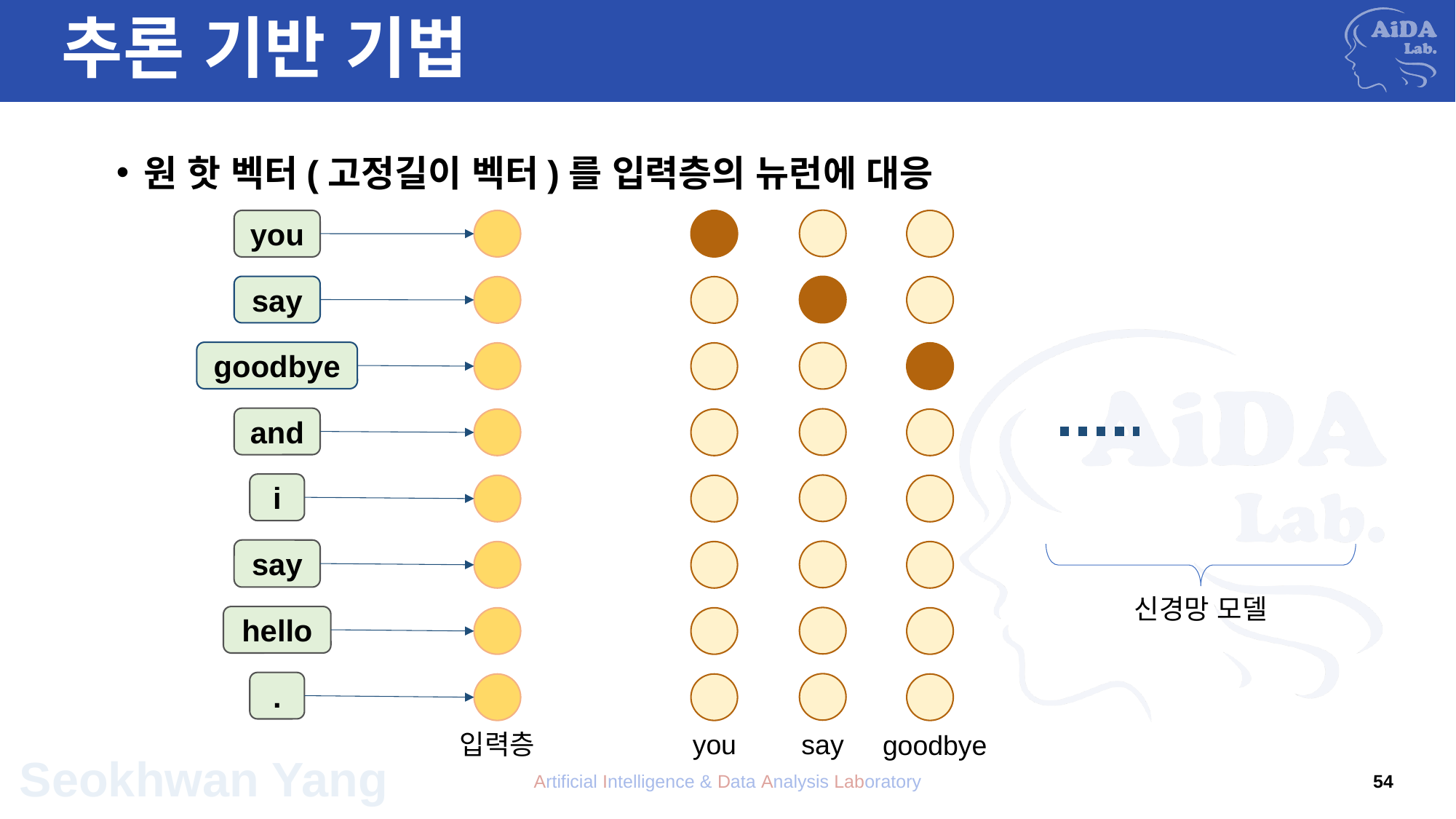

# 추론 기반 기법
원 핫 벡터(고정길이 벡터)를 입력층의 뉴런에 대응

you

say

goodbye

and

i

say

hello

.

신경망 모델

say
you
입력층
goodbye
Artificial Intelligence & Data Analysis Laboratory
54